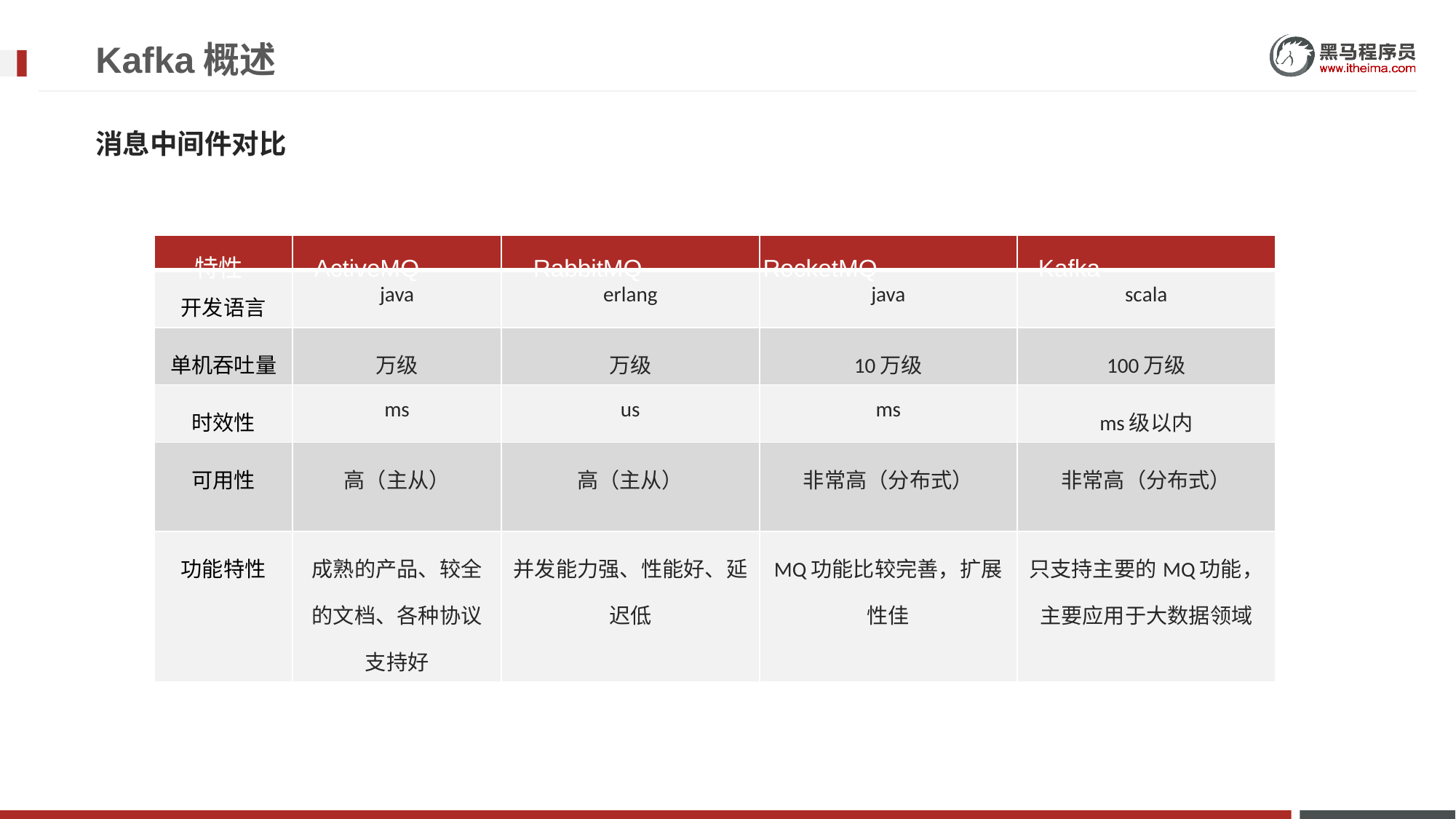

# Kafka概述
消息中间件对比
特性            ActiveMQ                 RabbitMQ                  RocketMQ                        Kafka

|  |  |  |  |  |
| --- | --- | --- | --- | --- |
| 开发语言 | java | erlang | java | scala |
| 单机吞吐量 | 万级 | 万级 | 10万级 | 100万级 |
| 时效性 | ms | us | ms | ms级以内 |
| 可用性 | 高（主从） | 高（主从） | 非常高（分布式） | 非常高（分布式） |
| 功能特性 | 成熟的产品、较全的文档、各种协议支持好 | 并发能力强、性能好、延迟低 | MQ功能比较完善，扩展性佳 | 只支持主要的MQ功能，主要应用于大数据领域 |